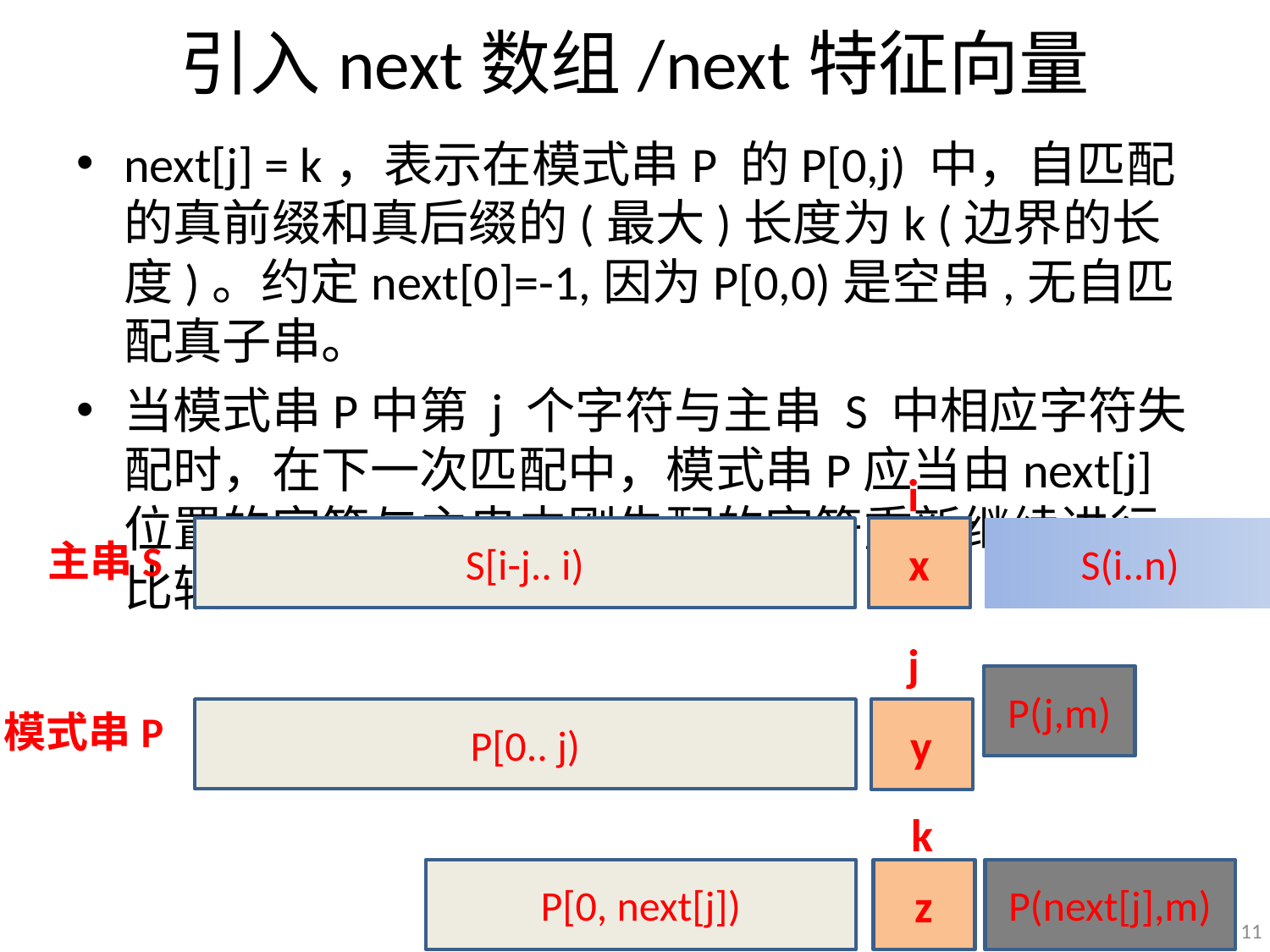

# 引入next数组/next特征向量
next[j] = k，表示在模式串P 的P[0,j) 中，自匹配的真前缀和真后缀的(最大)长度为k (边界的长度)。约定next[0]=-1,因为P[0,0)是空串,无自匹配真子串。
当模式串P中第 j 个字符与主串 S 中相应字符失配时，在下一次匹配中，模式串P应当由next[j]位置的字符与主串中刚失配的字符重新继续进行比较

i
S[i-j.. i)
x
S(i..n)
主串S
j
P(j,m)
P[0.. j)
模式串P
y
k
P[0, next[j])
z
P(next[j],m)
11